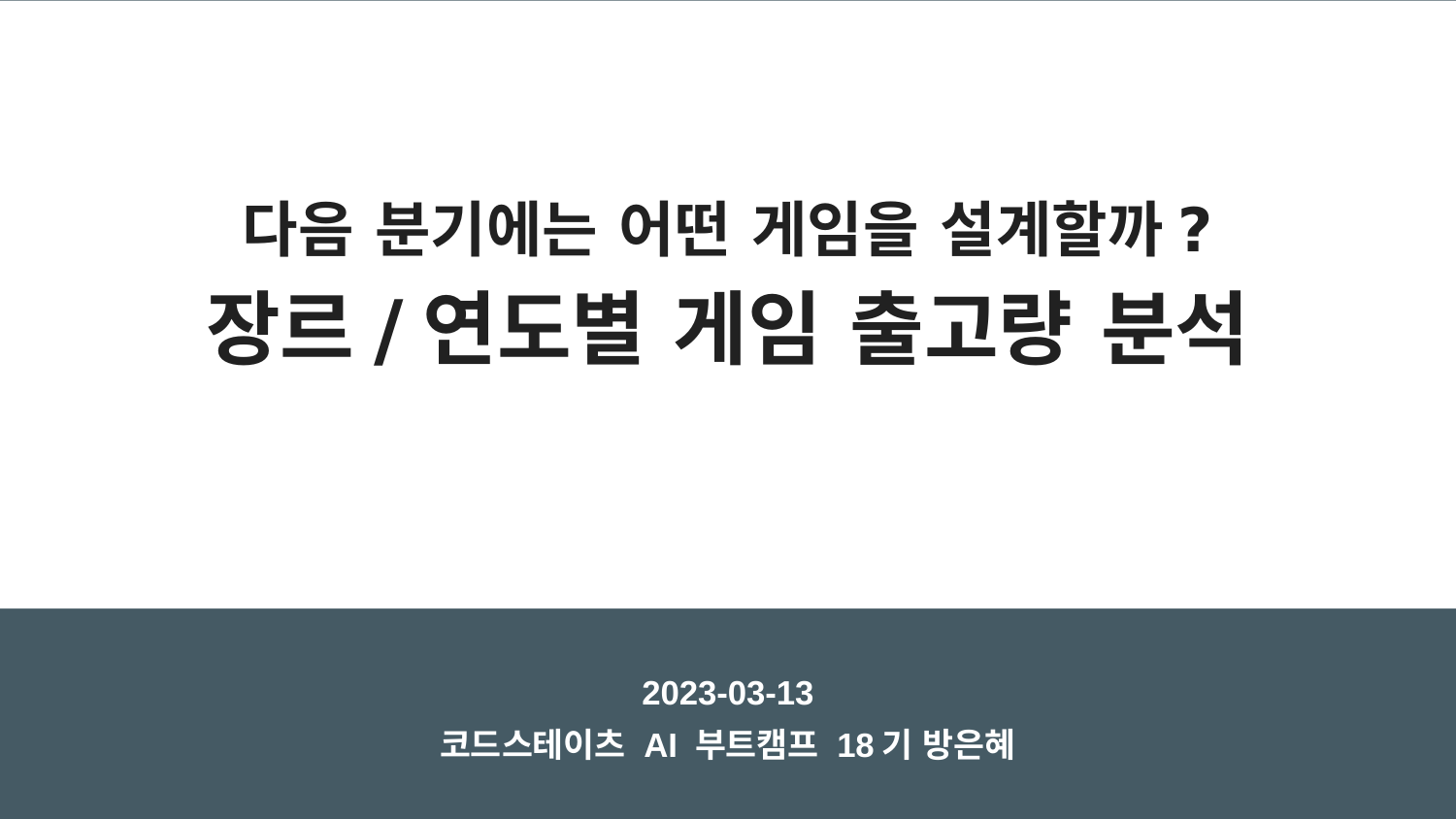

# 다음 분기에는 어떤 게임을 설계할까? 장르/연도별 게임 출고량 분석
2023-03-13
코드스테이츠 AI 부트캠프 18기 방은혜